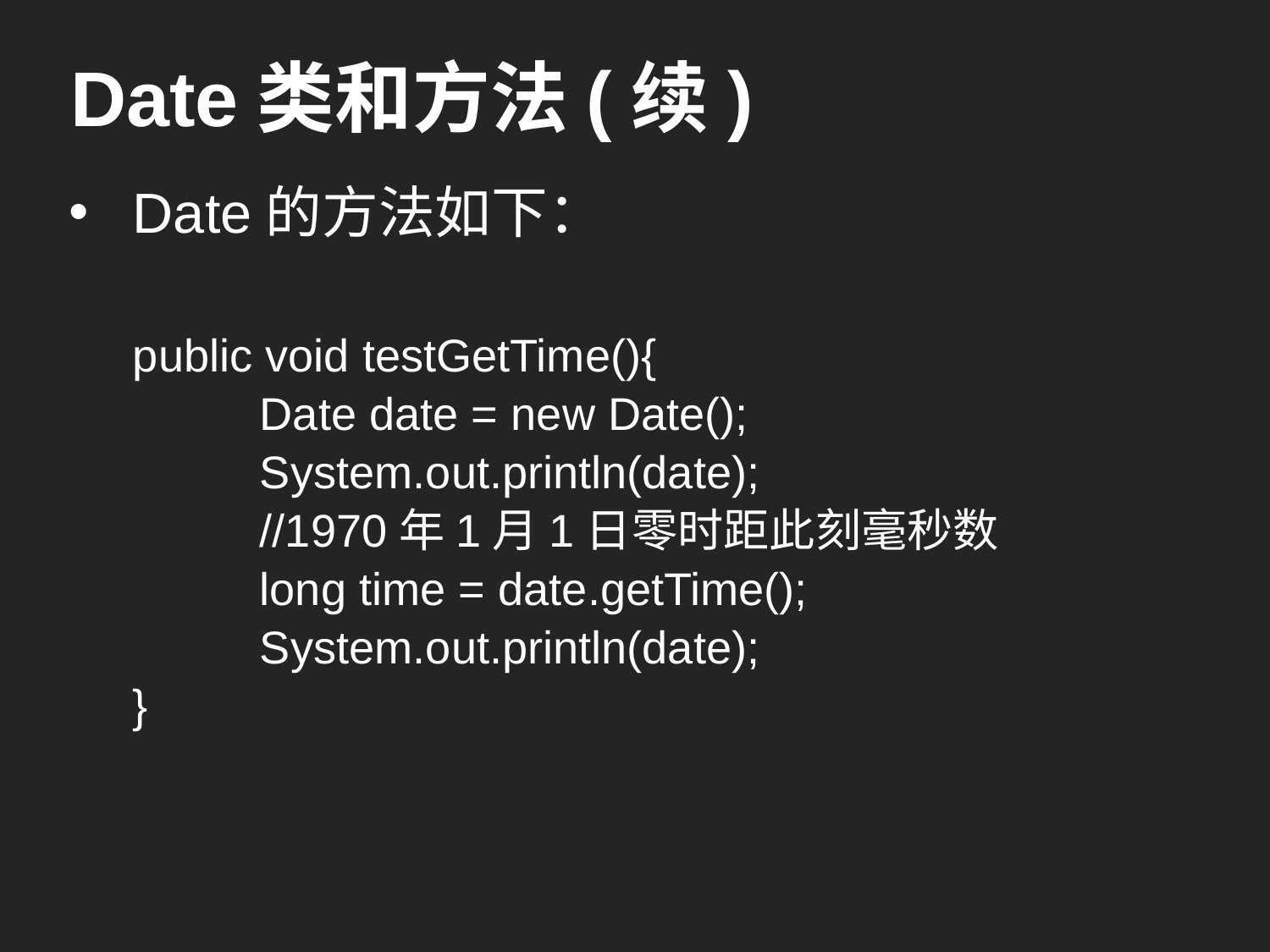

# Date类和方法(续)
Date的方法如下：

public void testGetTime(){
	Date date = new Date();
	System.out.println(date);
	//1970年1月1日零时距此刻毫秒数
	long time = date.getTime();
	System.out.println(date);
}